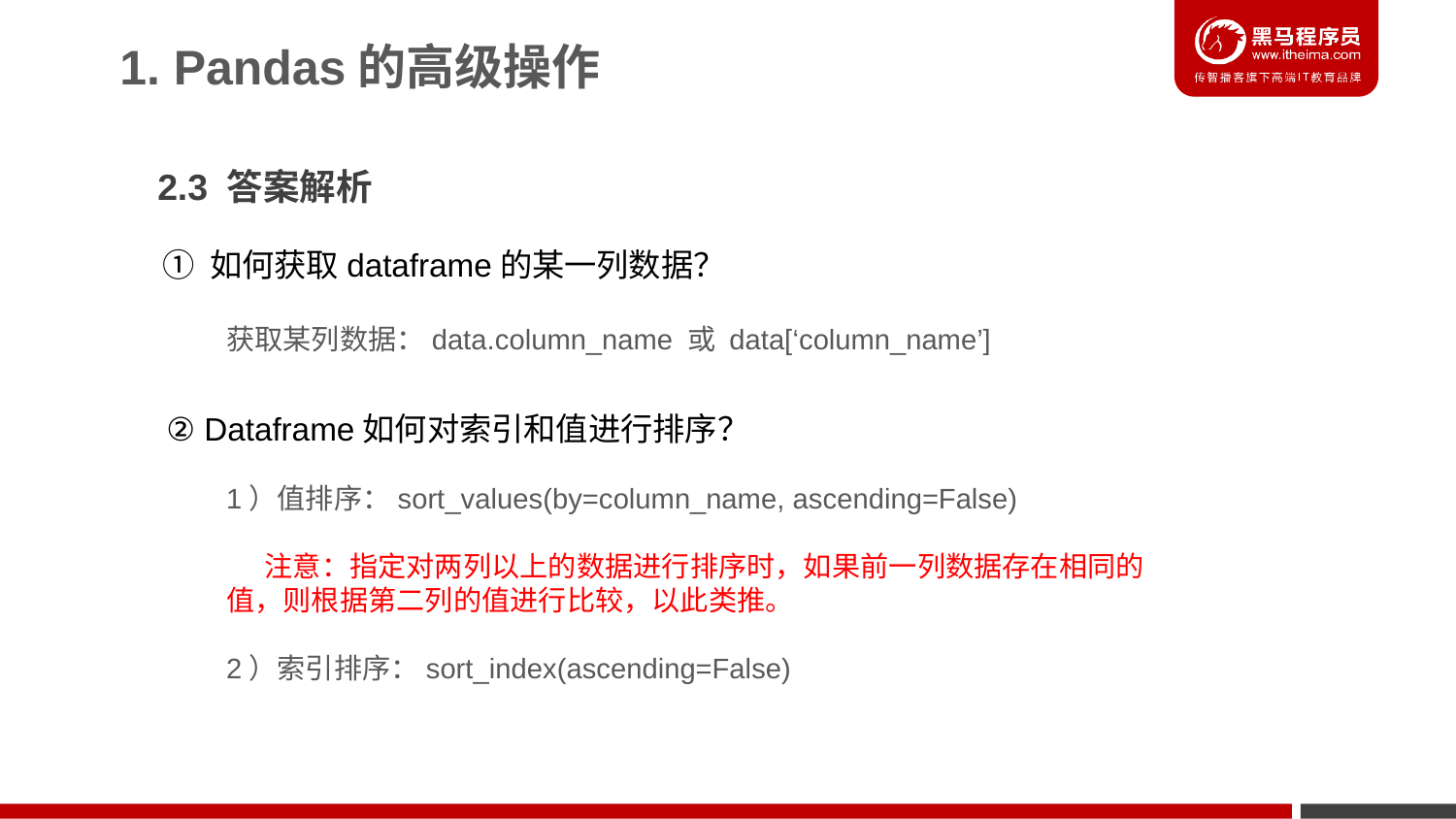

1. Pandas的高级操作
2.3 答案解析
① 如何获取dataframe的某一列数据？
获取某列数据：data.column_name 或 data[‘column_name’]
② Dataframe如何对索引和值进行排序？
1）值排序：sort_values(by=column_name, ascending=False)

     注意：指定对两列以上的数据进行排序时，如果前一列数据存在相同的值，则根据第二列的值进行比较，以此类推。

2）索引排序：sort_index(ascending=False)